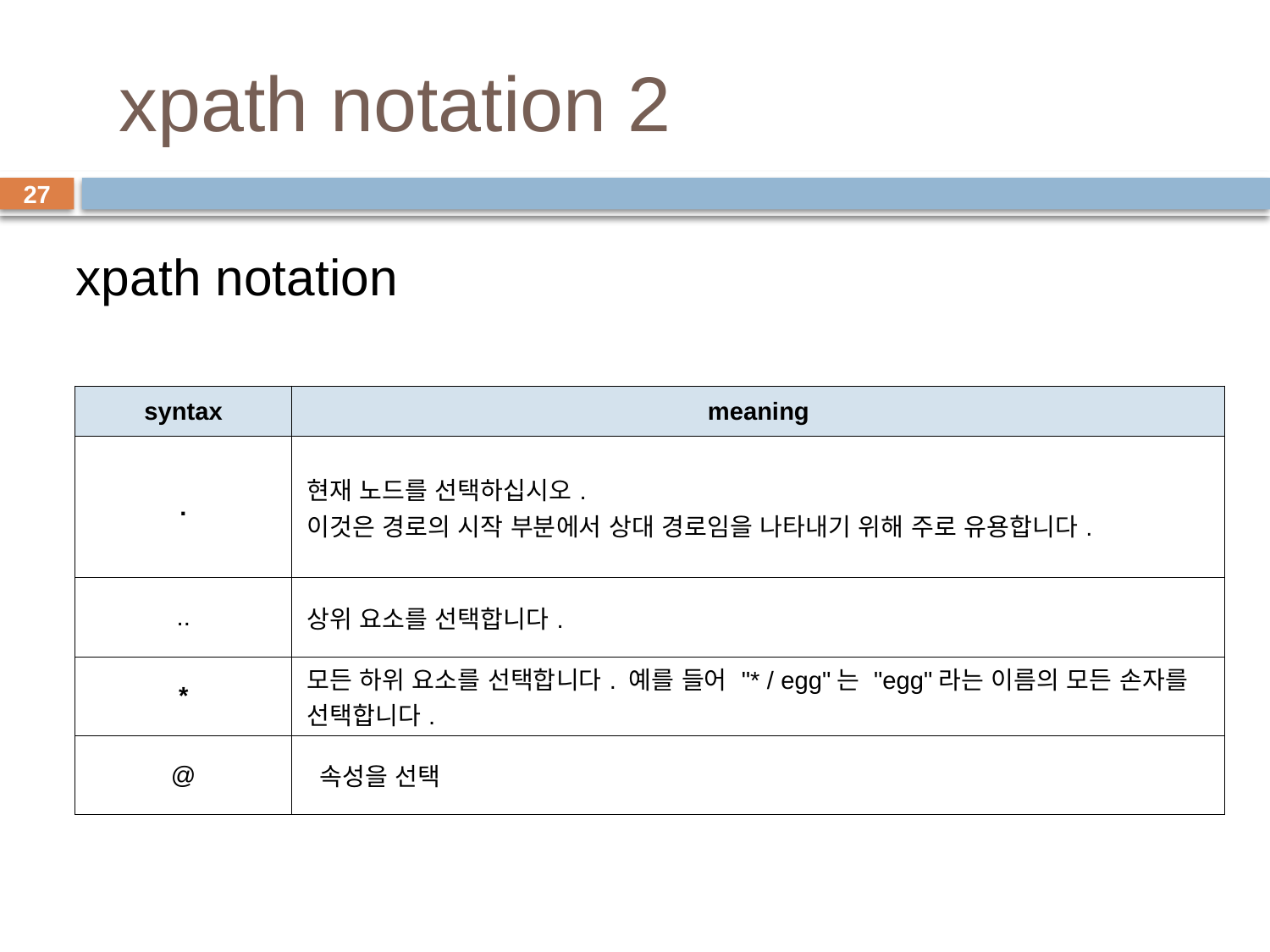

# xpath notation 2
27
xpath notation
| syntax | meaning |
| --- | --- |
| . | 현재 노드를 선택하십시오. 이것은 경로의 시작 부분에서 상대 경로임을 나타내기 위해 주로 유용합니다. |
| .. | 상위 요소를 선택합니다. |
| \* | 모든 하위 요소를 선택합니다. 예를 들어 "\* / egg"는 "egg"라는 이름의 모든 손자를 선택합니다. |
| @ | 속성을 선택 |